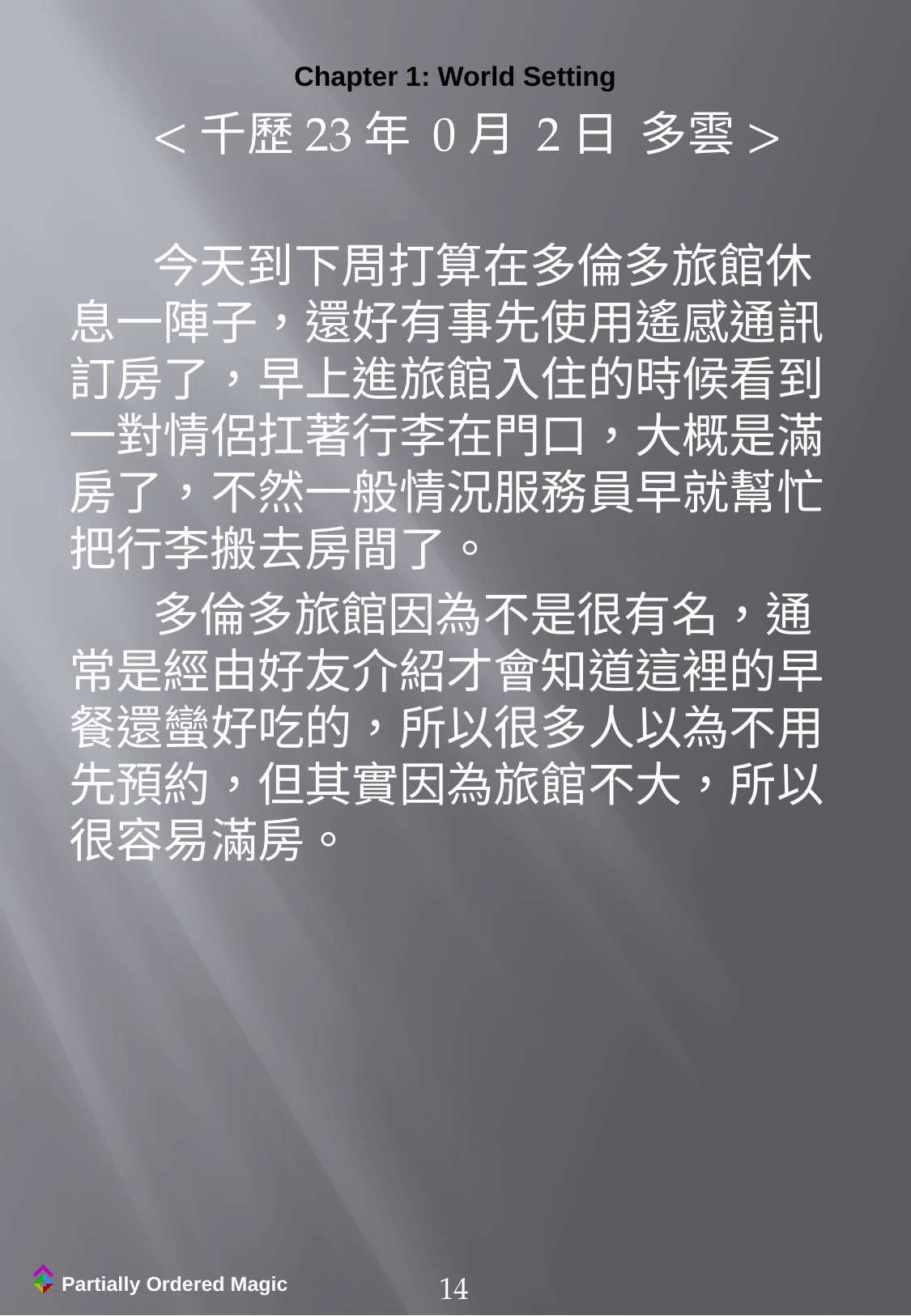

# Chapter 1: World Setting
<千歷23年 0月 2日  多雲>

今天到下周打算在多倫多旅館休息一陣子，還好有事先使用遙感通訊訂房了，早上進旅館入住的時候看到一對情侶扛著行李在門口，大概是滿房了，不然一般情況服務員早就幫忙把行李搬去房間了。
多倫多旅館因為不是很有名，通常是經由好友介紹才會知道這裡的早餐還蠻好吃的，所以很多人以為不用先預約，但其實因為旅館不大，所以很容易滿房。